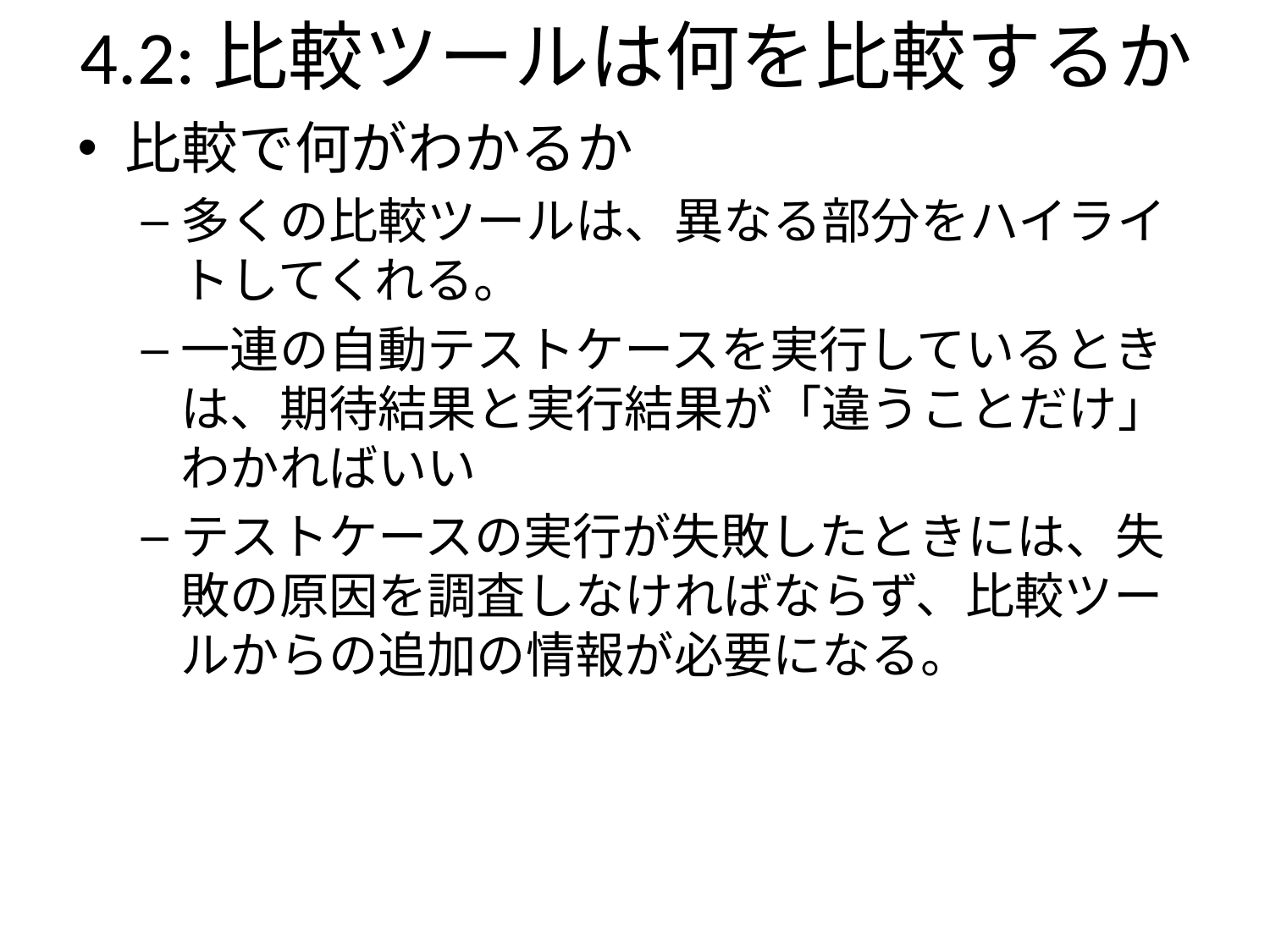

4.2:比較ツールは何を比較するか
比較で何がわかるか
多くの比較ツールは、異なる部分をハイライトしてくれる。
一連の自動テストケースを実行しているときは、期待結果と実行結果が「違うことだけ」わかればいい
テストケースの実行が失敗したときには、失敗の原因を調査しなければならず、比較ツールからの追加の情報が必要になる。